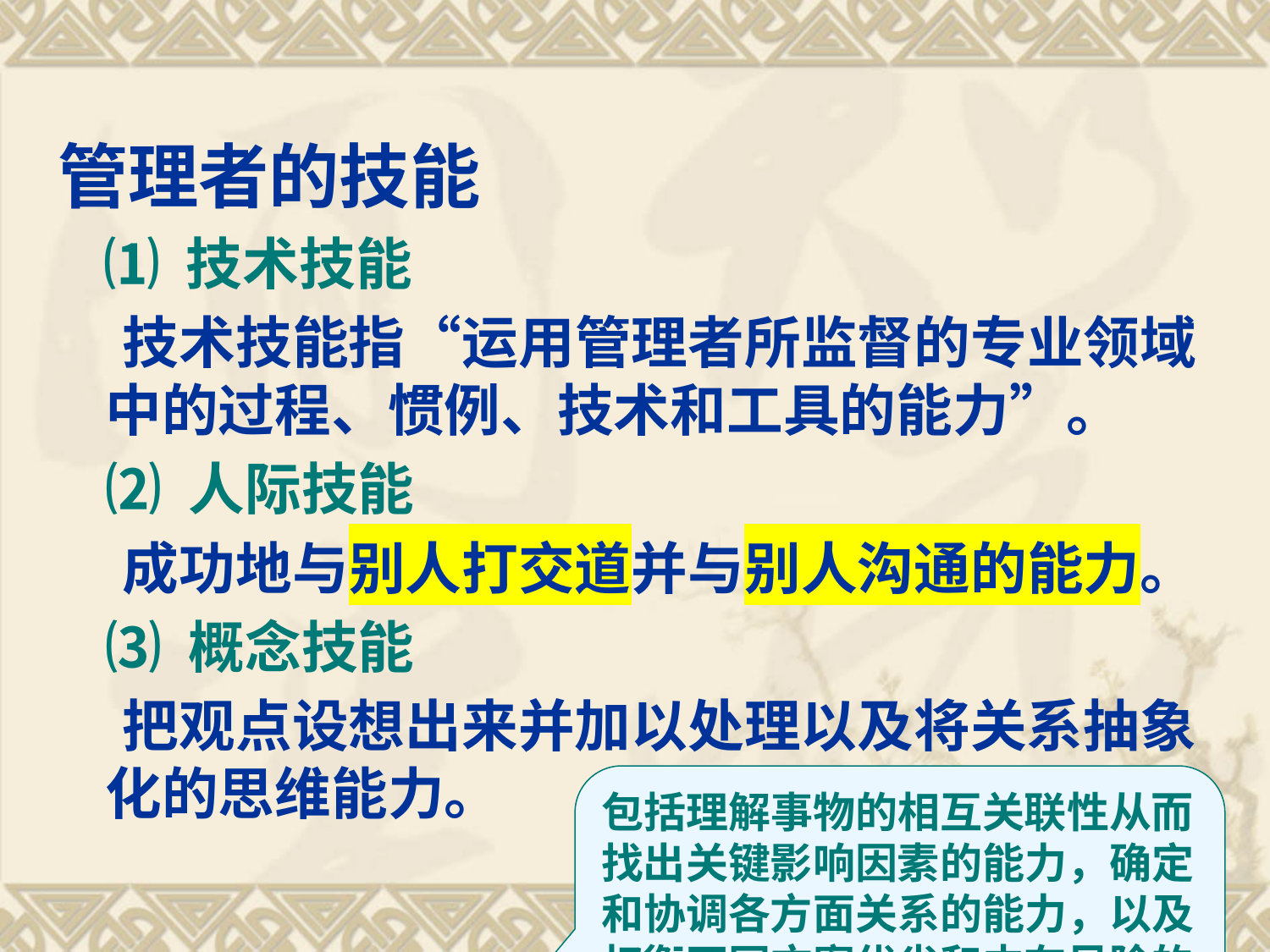

管理者的技能
        ⑴ 技术技能
    技术技能指“运用管理者所监督的专业领域中的过程、惯例、技术和工具的能力”。
     ⑵ 人际技能
    成功地与别人打交道并与别人沟通的能力。
     ⑶ 概念技能
    把观点设想出来并加以处理以及将关系抽象化的思维能力。
包括理解事物的相互关联性从而找出关键影响因素的能力，确定和协调各方面关系的能力，以及权衡不同方案优劣和内在风险的能力